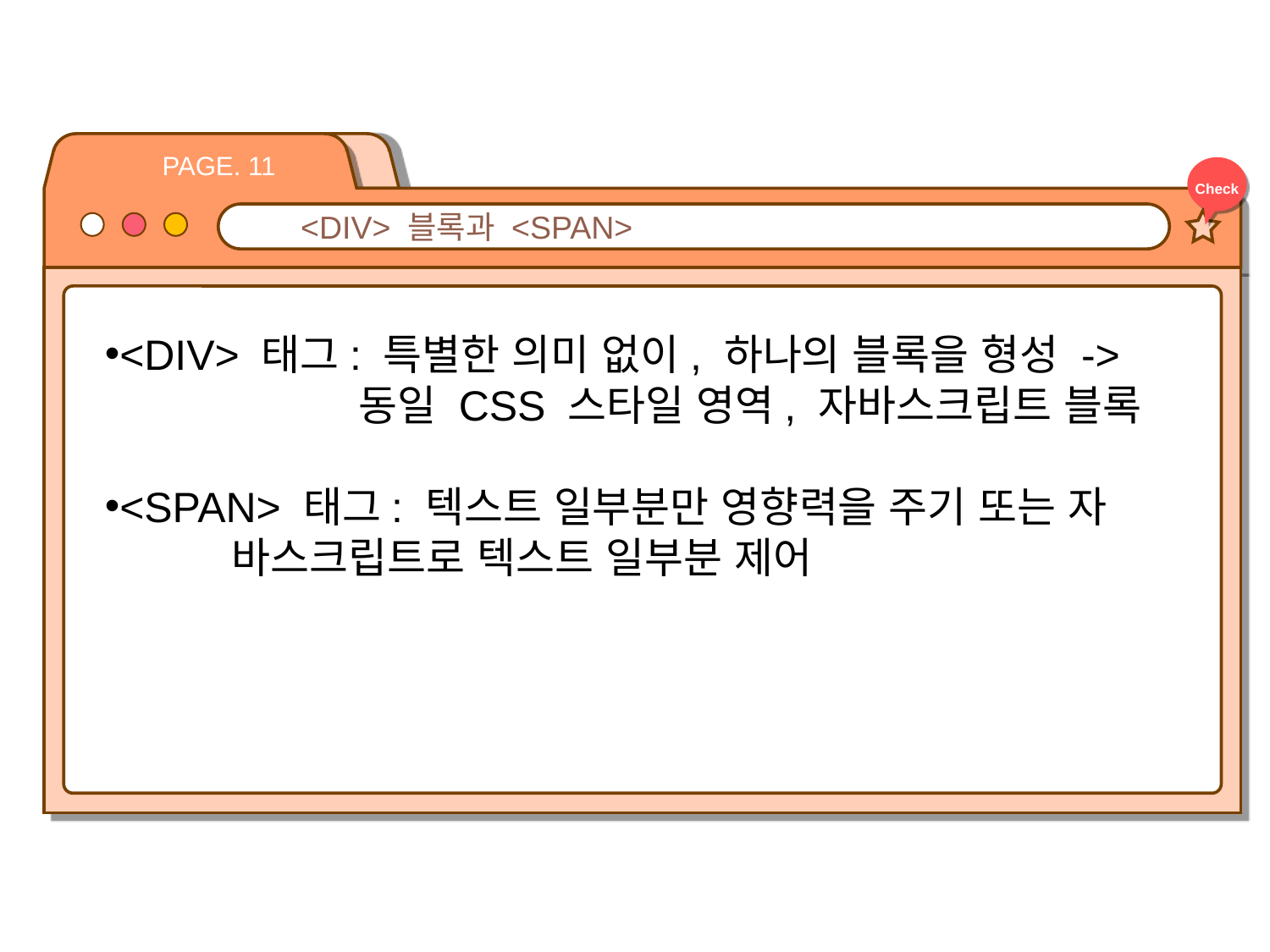

PAGE. 11
Check
<DIV> 블록과 <SPAN>

<DIV> 태그: 특별한 의미 없이, 하나의 블록을 형성 ->  		동일 CSS 스타일 영역, 자바스크립트 블록

<SPAN> 태그: 텍스트 일부분만 영향력을 주기 또는 자		바스크립트로 텍스트 일부분 제어